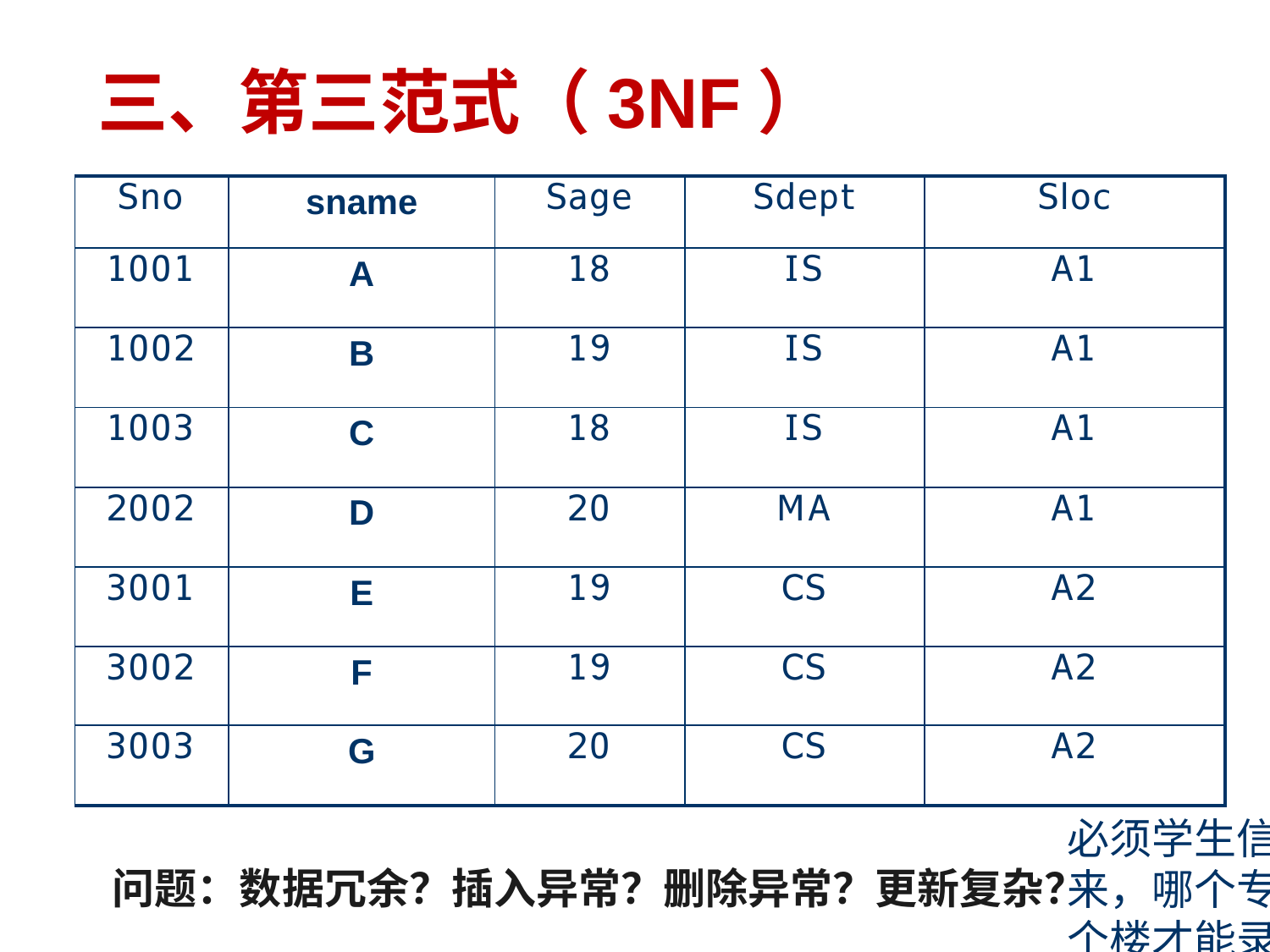

# 三、第三范式（3NF）
| Sno | sname | Sage | Sdept | Sloc |
| --- | --- | --- | --- | --- |
| 1001 | A | 18 | IS | A1 |
| 1002 | B | 19 | IS | A1 |
| 1003 | C | 18 | IS | A1 |
| 2002 | D | 20 | MA | A1 |
| 3001 | E | 19 | CS | A2 |
| 3002 | F | 19 | CS | A2 |
| 3003 | G | 20 | CS | A2 |
必须学生信息进来，哪个专业住哪个楼才能录进去
问题：数据冗余？插入异常？删除异常？更新复杂？